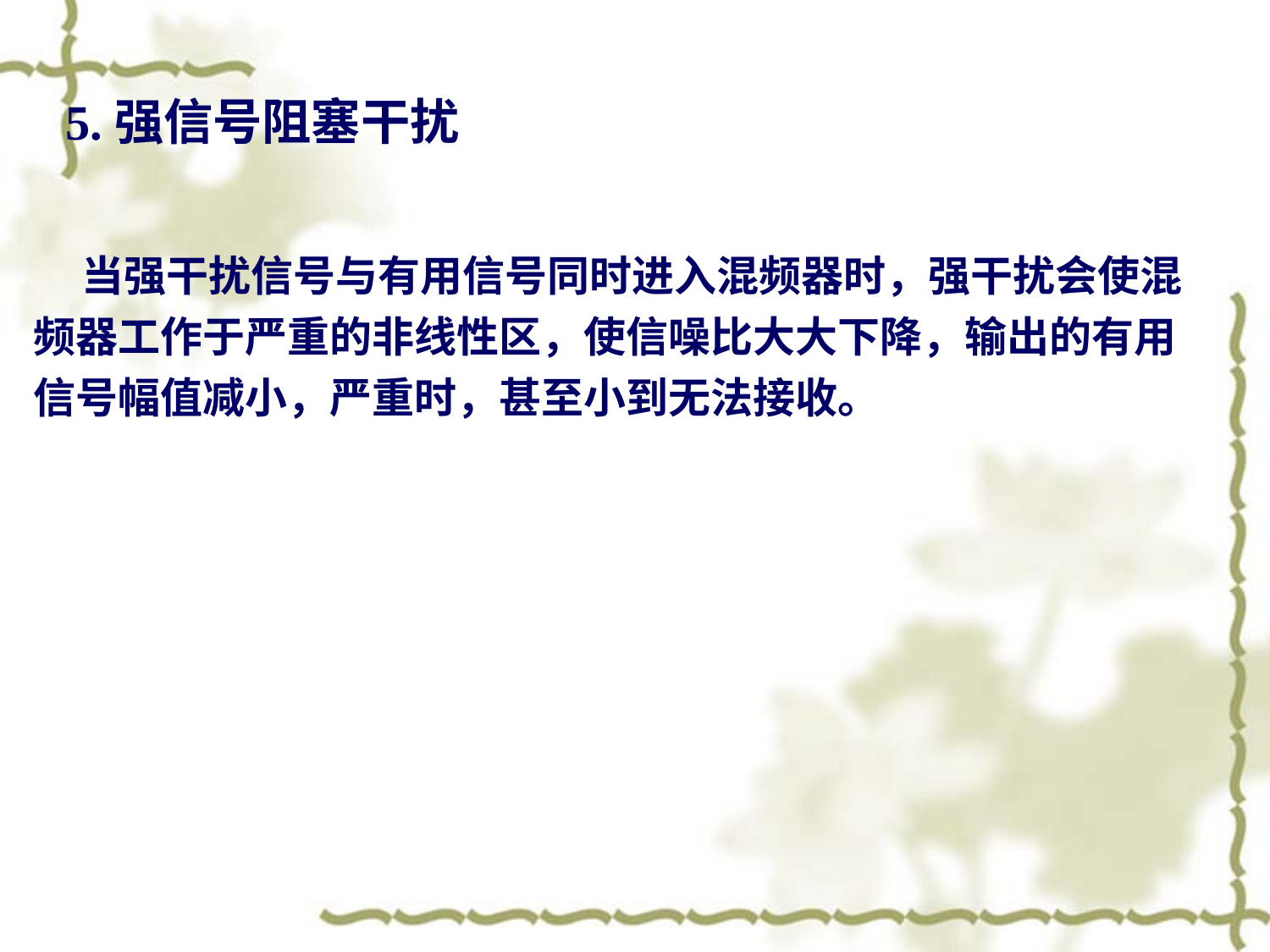

5.强信号阻塞干扰
    当强干扰信号与有用信号同时进入混频器时，强干扰会使混频器工作于严重的非线性区，使信噪比大大下降，输出的有用信号幅值减小，严重时，甚至小到无法接收。